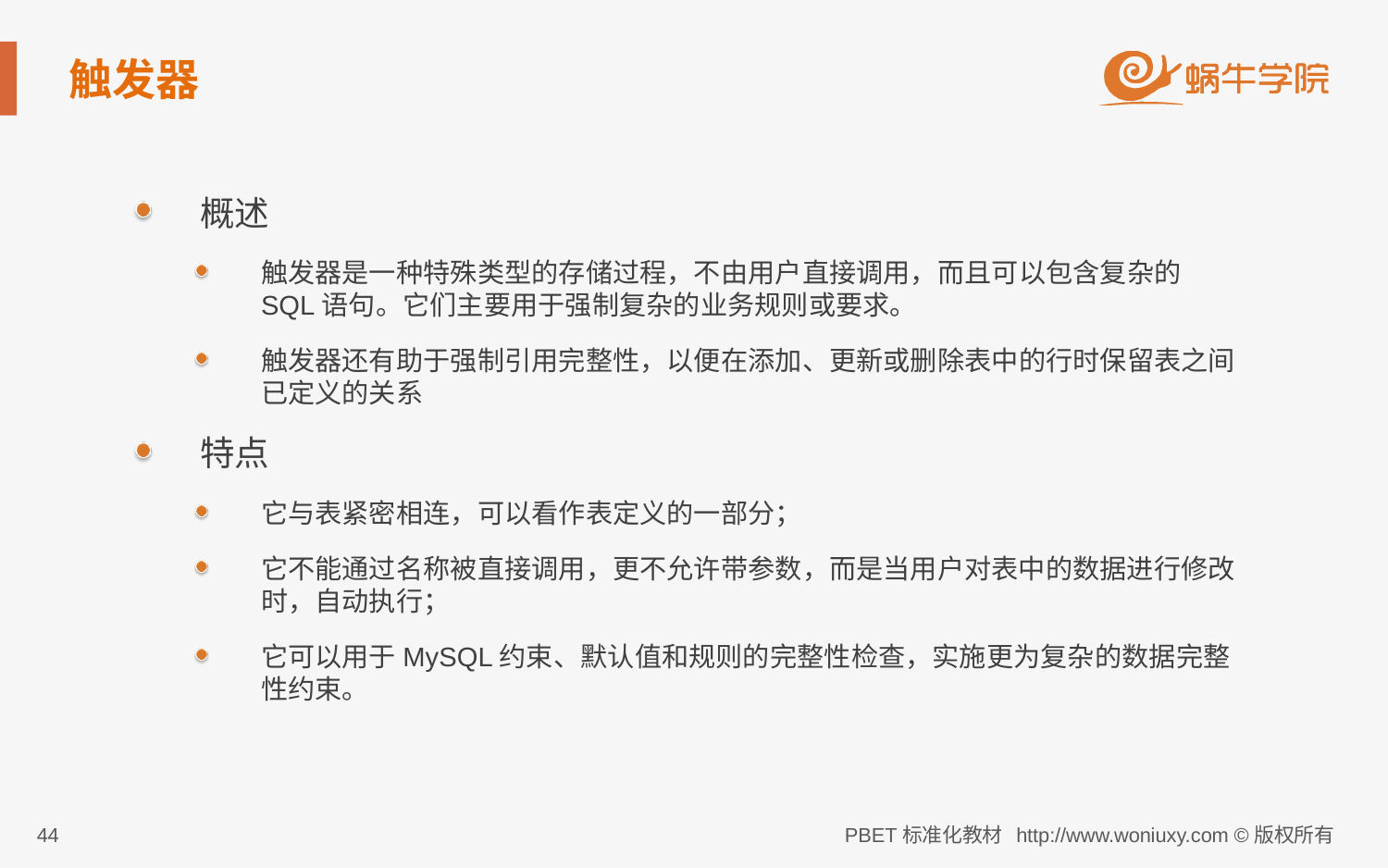

# 触发器
概述
触发器是一种特殊类型的存储过程，不由用户直接调用，而且可以包含复杂的 SQL语句。它们主要用于强制复杂的业务规则或要求。
触发器还有助于强制引用完整性，以便在添加、更新或删除表中的行时保留表之间已定义的关系
特点
它与表紧密相连，可以看作表定义的一部分；
它不能通过名称被直接调用，更不允许带参数，而是当用户对表中的数据进行修改时，自动执行；
它可以用于MySQL约束、默认值和规则的完整性检查，实施更为复杂的数据完整性约束。